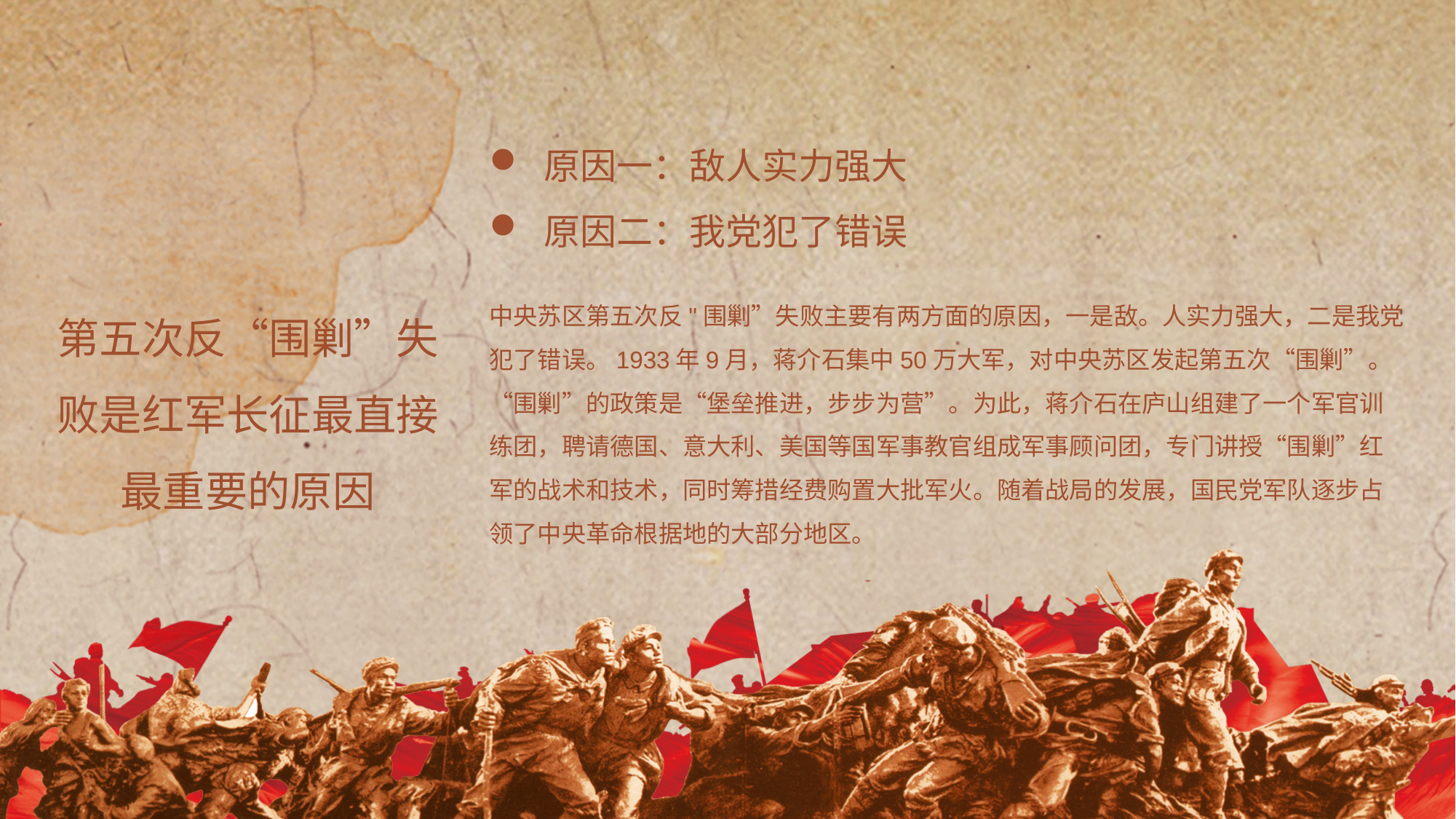

原因一：敌人实力强大
原因二：我党犯了错误
第五次反“围剿”失败是红军长征最直接最重要的原因
中央苏区第五次反"围剿”失败主要有两方面的原因，一是敌。人实力强大，二是我党犯了错误。1933年9月，蒋介石集中50万大军，对中央苏区发起第五次“围剿”。“围剿”的政策是“堡垒推进，步步为营”。为此，蒋介石在庐山组建了一个军官训练团，聘请德国、意大利、美国等国军事教官组成军事顾问团，专门讲授“围剿”红军的战术和技术，同时筹措经费购置大批军火。随着战局的发展，国民党军队逐步占领了中央革命根据地的大部分地区。